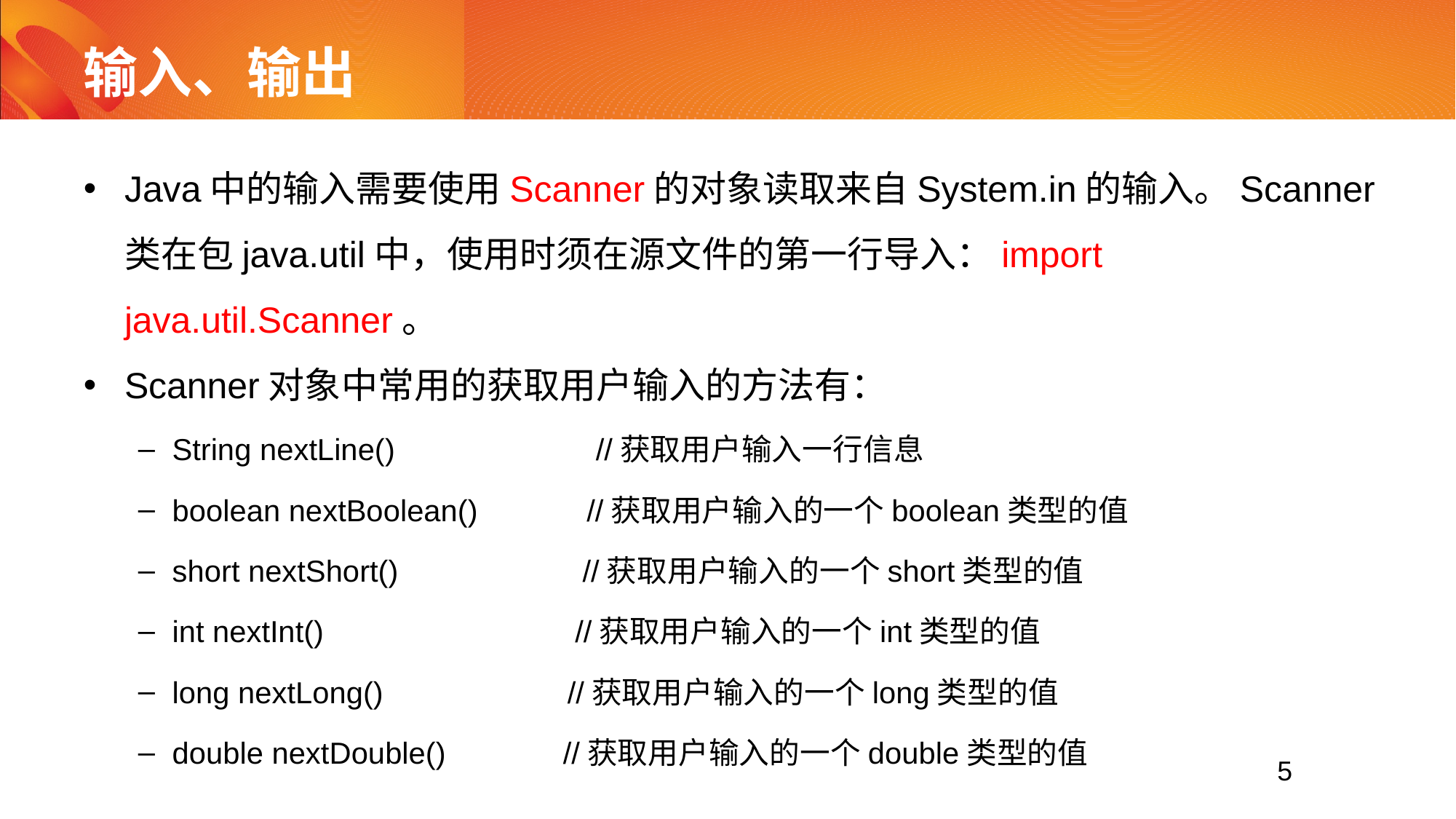

# 输入、输出
Java中的输入需要使用Scanner的对象读取来自System.in的输入。Scanner类在包java.util中，使用时须在源文件的第一行导入：import java.util.Scanner。
Scanner对象中常用的获取用户输入的方法有：
String nextLine()                        //获取用户输入一行信息
boolean nextBoolean()             //获取用户输入的一个boolean类型的值
short nextShort()                      //获取用户输入的一个short类型的值
int nextInt()                              //获取用户输入的一个int类型的值
long nextLong()                      //获取用户输入的一个long类型的值
double nextDouble()              //获取用户输入的一个double类型的值